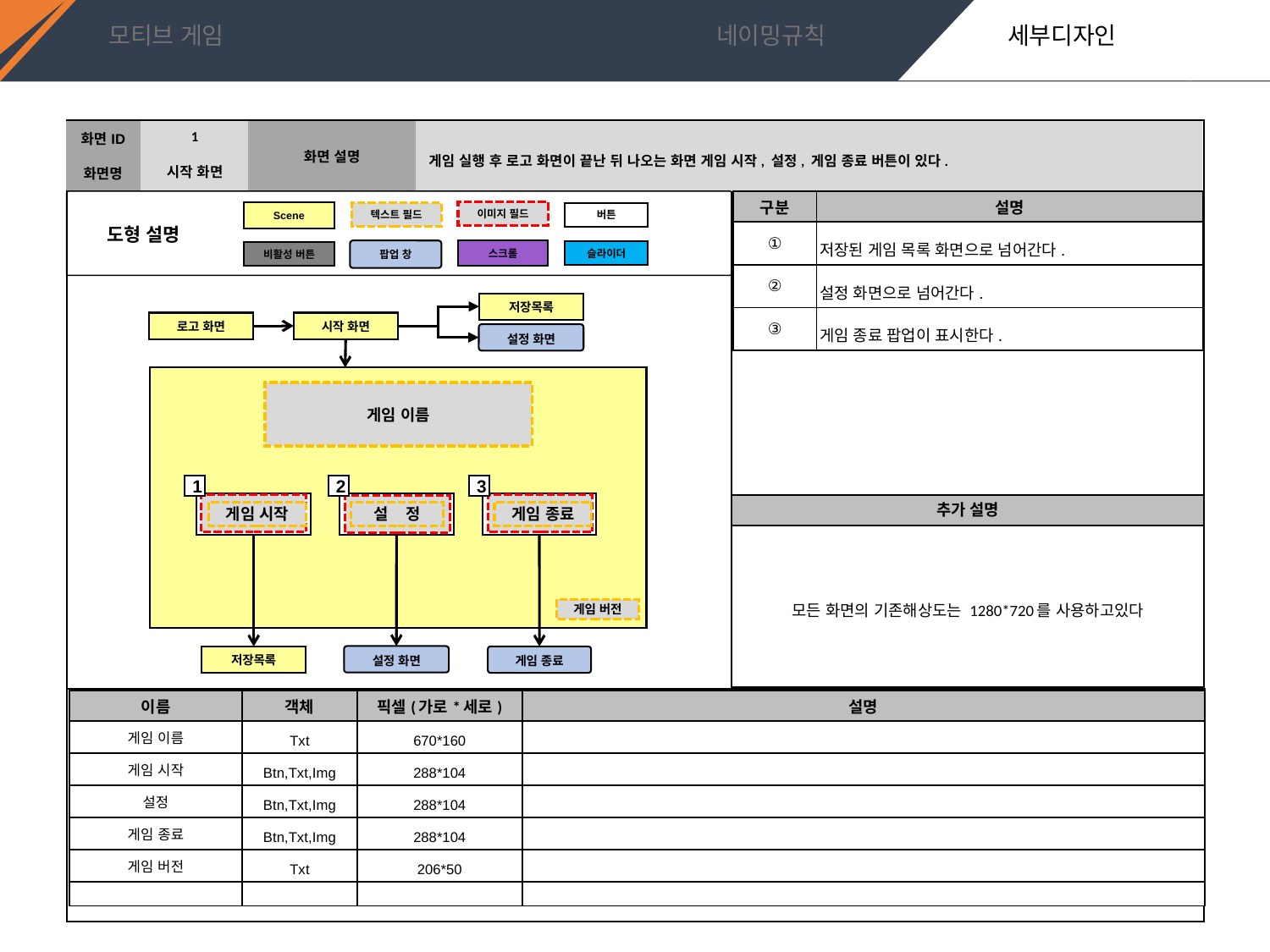

1
게임 실행 후 로고 화면이 끝난 뒤 나오는 화면 게임 시작, 설정, 게임 종료 버튼이 있다.
시작 화면
| 구분 | 설명 |
| --- | --- |
| ① | 저장된 게임 목록 화면으로 넘어간다. |
| ② | 설정 화면으로 넘어간다. |
| ③ | 게임 종료 팝업이 표시한다. |
저장목록
로고 화면
시작 화면
설정 화면

게임 이름
1
2
3

| 추가 설명 |  |
| --- | --- |
| 모든 화면의 기존해상도는 1280\*720를 사용하고있다 |  |

게임 시작
설    정
게임 종료
게임 버전
설정 화면
저장목록
게임 종료
| 이름 | 객체 | 픽셀(가로\*세로) | 설명 |
| --- | --- | --- | --- |
| 게임 이름 | Txt | 670\*160 |  |
| 게임 시작 | Btn,Txt,Img | 288\*104 |  |
| 설정 | Btn,Txt,Img | 288\*104 |  |
| 게임 종료 | Btn,Txt,Img | 288\*104 |  |
| 게임 버전 | Txt | 206\*50 |  |
|  |  |  |  |